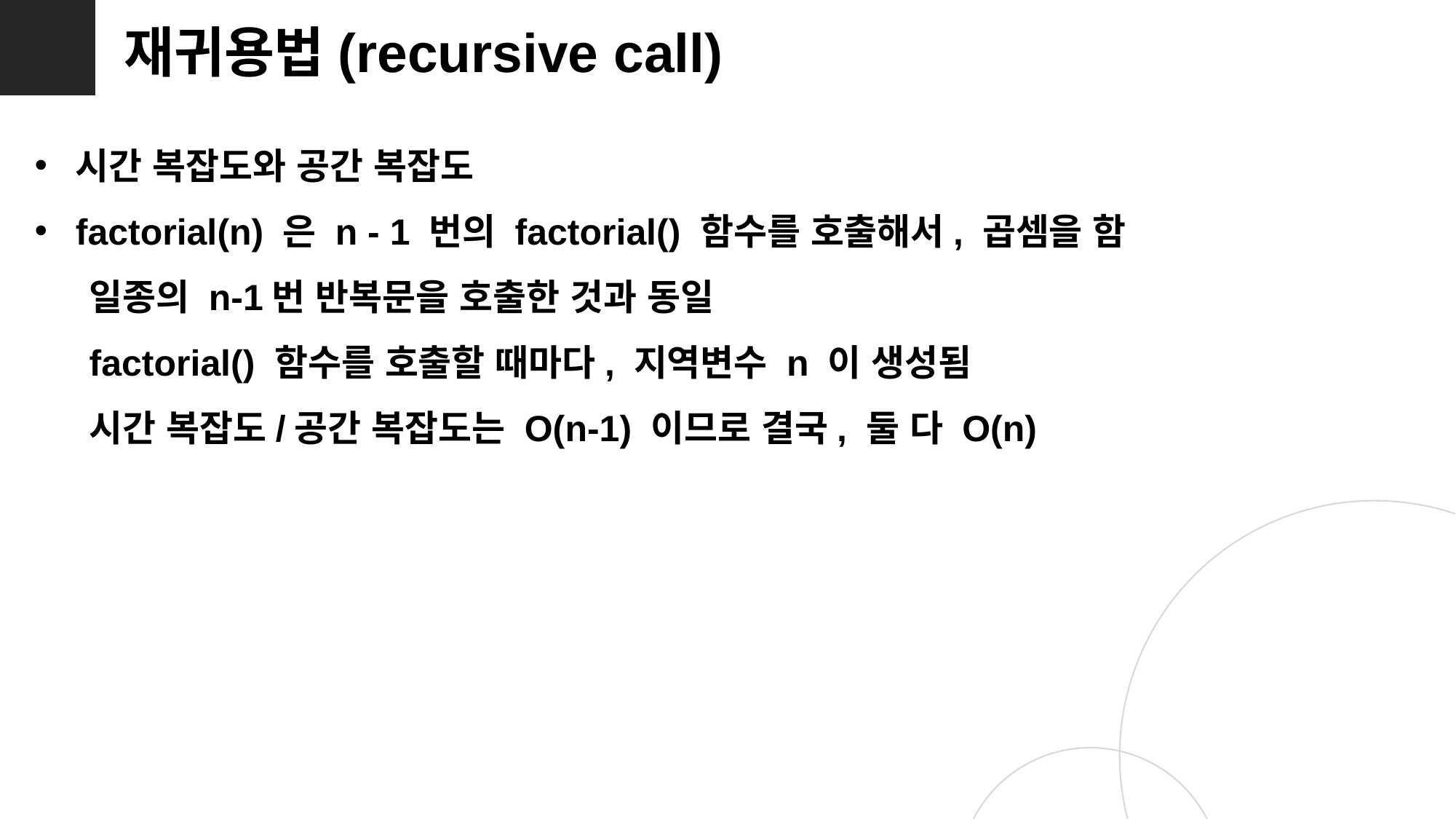

재귀용법(recursive call)
시간 복잡도와 공간 복잡도
factorial(n) 은 n - 1 번의 factorial() 함수를 호출해서, 곱셈을 함
일종의 n-1번 반복문을 호출한 것과 동일
factorial() 함수를 호출할 때마다, 지역변수 n 이 생성됨
시간 복잡도/공간 복잡도는 O(n-1) 이므로 결국, 둘 다 O(n)